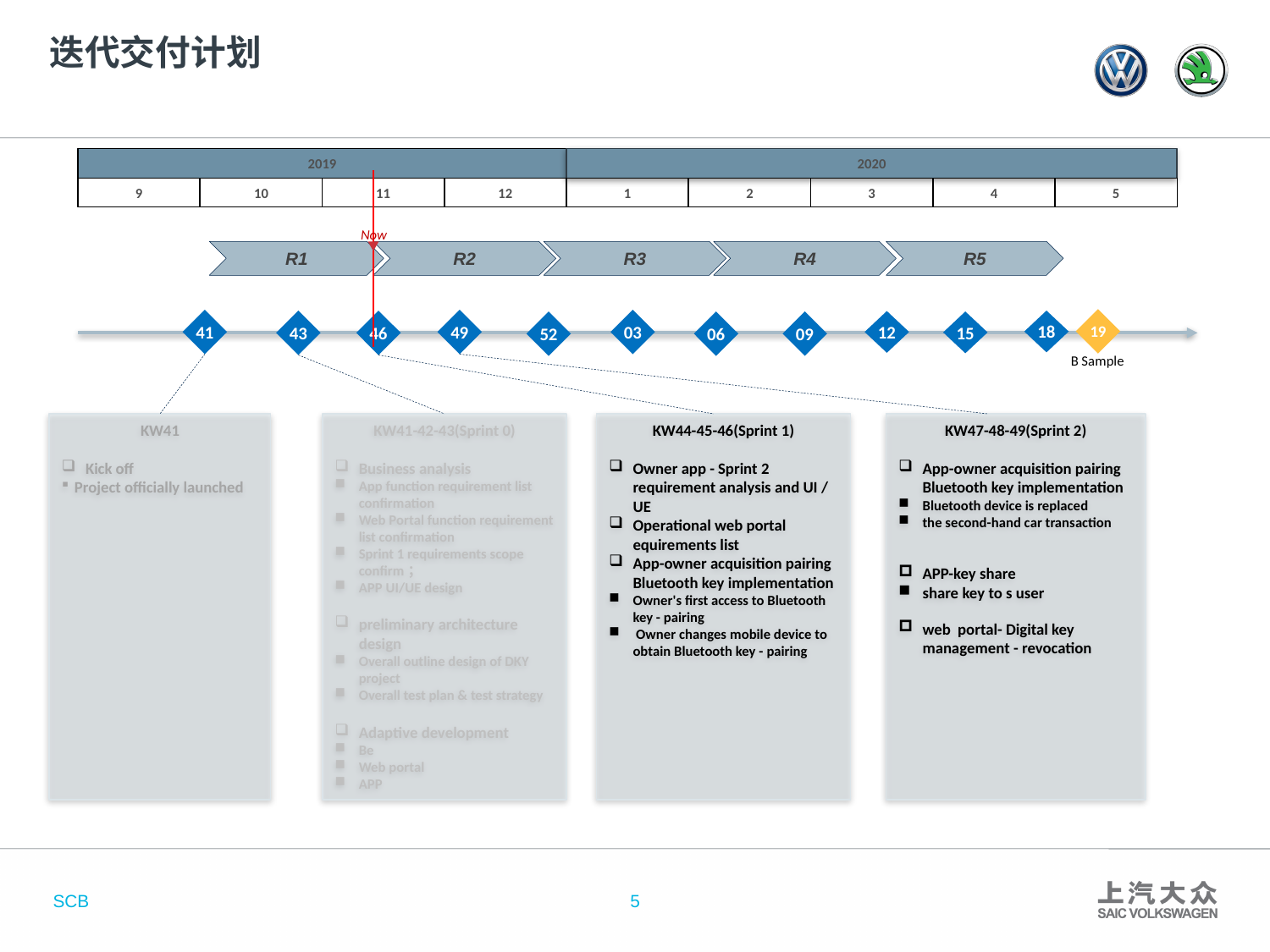

# 迭代交付计划
2019
2020
Now

4
5
9
10
11
12
1
2
3
R1
R2
R3
R4
R5
19
49
03
41
46
43
18
12
52
06
09
15
B Sample
KW41-42-43(Sprint 0)

Business analysis
App function requirement list confirmation
Web Portal function requirement list confirmation
Sprint 1 requirements scope confirm；
APP UI/UE design

preliminary architecture design
Overall outline design of DKY project
Overall test plan & test strategy

Adaptive development
Be
Web portal
APP
KW44-45-46(Sprint 1)

Owner app - Sprint 2 requirement analysis and UI / UE
Operational web portal equirements list
App-owner acquisition pairing Bluetooth key implementation
Owner's first access to Bluetooth key - pairing
 Owner changes mobile device to obtain Bluetooth key - pairing

KW47-48-49(Sprint 2)

App-owner acquisition pairing Bluetooth key implementation
Bluetooth device is replaced
the second-hand car transaction

APP-key share
share key to s user

web  portal- Digital key management - revocation
KW41

Kick off
Project officially launched